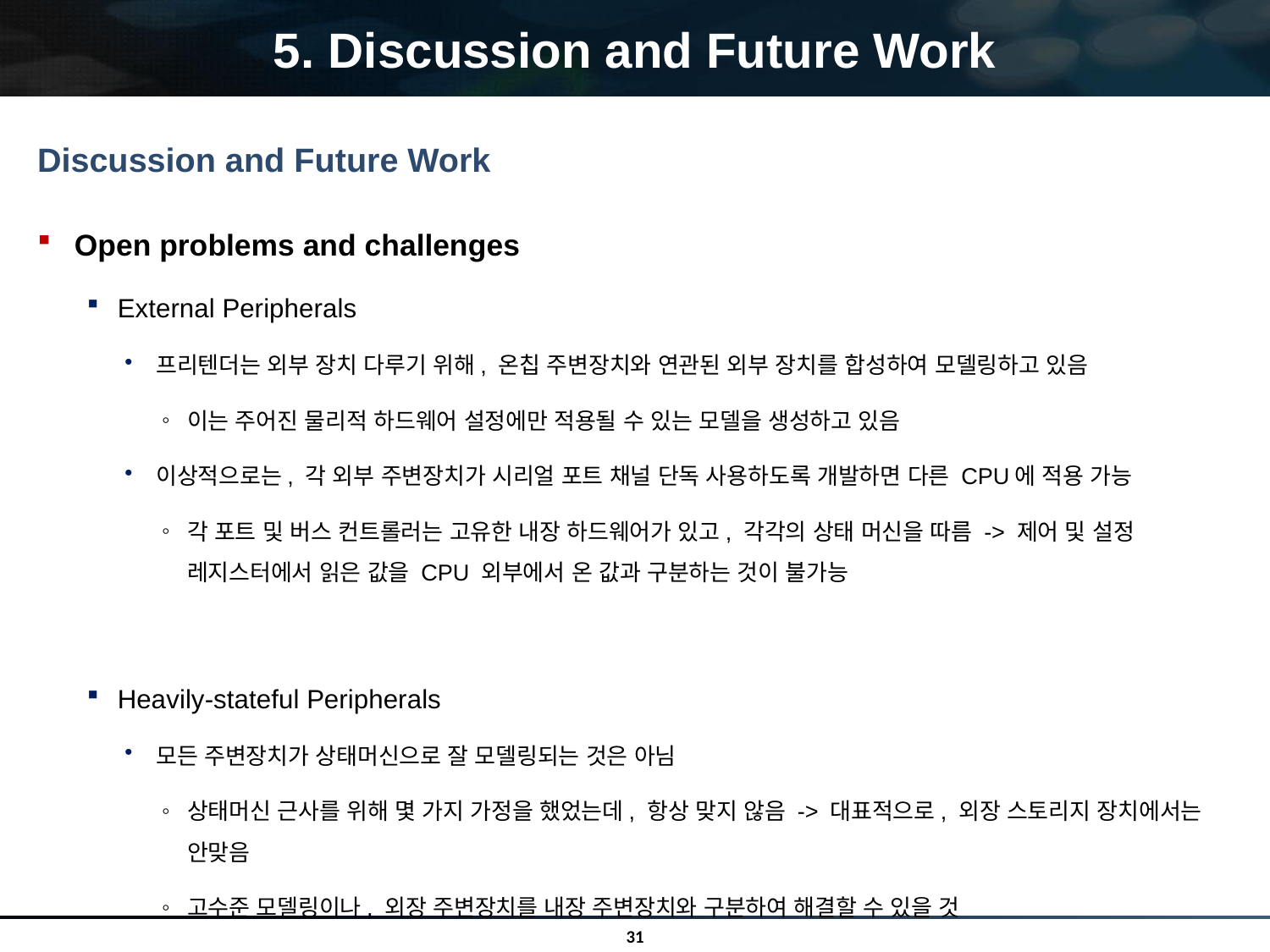

# 5. Discussion and Future Work
Discussion and Future Work
Open problems and challenges
External Peripherals
프리텐더는 외부 장치 다루기 위해, 온칩 주변장치와 연관된 외부 장치를 합성하여 모델링하고 있음
이는 주어진 물리적 하드웨어 설정에만 적용될 수 있는 모델을 생성하고 있음
이상적으로는, 각 외부 주변장치가 시리얼 포트 채널 단독 사용하도록 개발하면 다른 CPU에 적용 가능
각 포트 및 버스 컨트롤러는 고유한 내장 하드웨어가 있고, 각각의 상태 머신을 따름 -> 제어 및 설정 레지스터에서 읽은 값을 CPU 외부에서 온 값과 구분하는 것이 불가능

Heavily-stateful Peripherals
모든 주변장치가 상태머신으로 잘 모델링되는 것은 아님
상태머신 근사를 위해 몇 가지 가정을 했었는데, 항상 맞지 않음 -> 대표적으로, 외장 스토리지 장치에서는 안맞음
고수준 모델링이나, 외장 주변장치를 내장 주변장치와 구분하여 해결할 수 있을 것